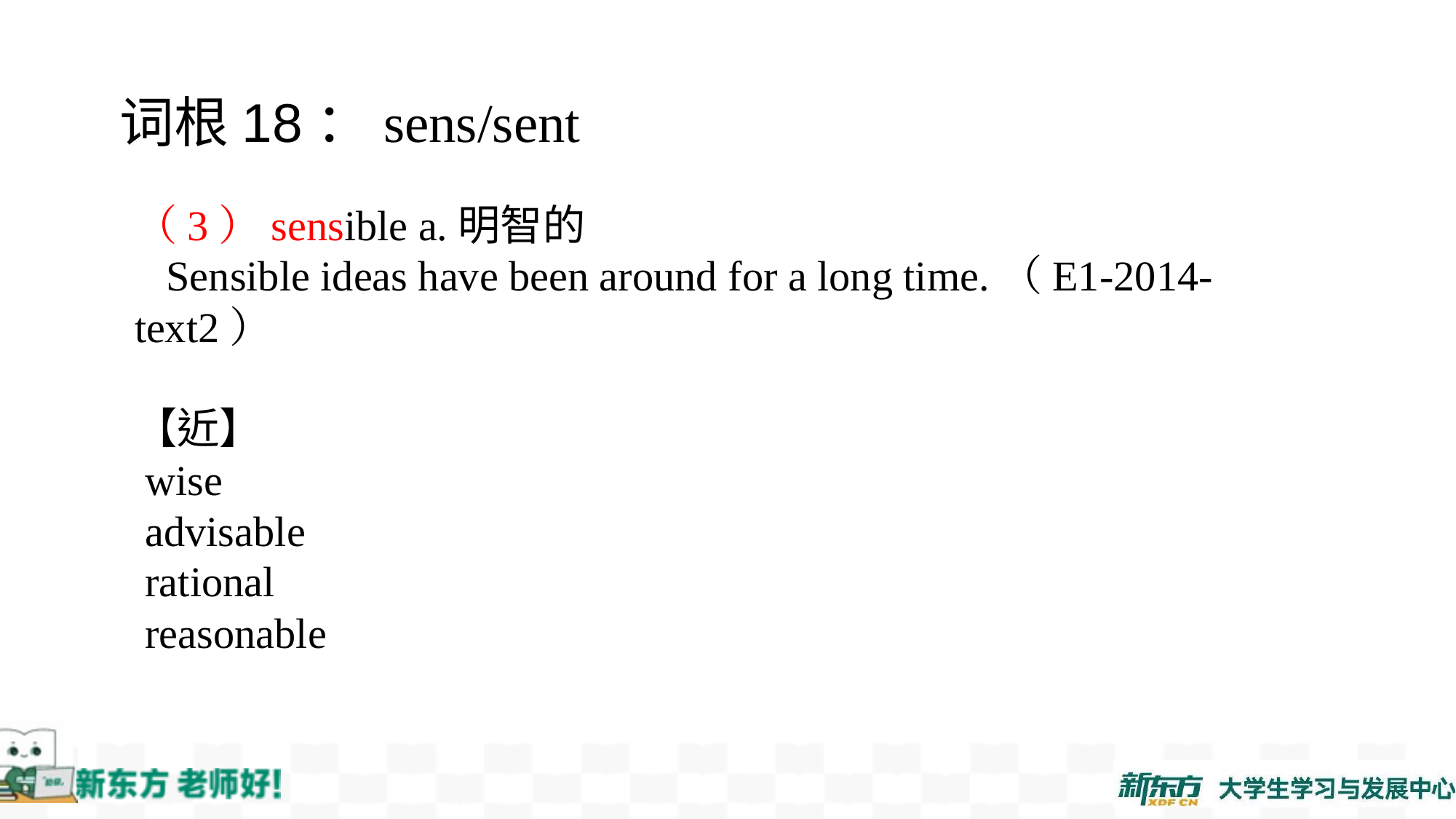

词根18：sens/sent
（3）sensible a.明智的
   Sensible ideas have been around for a long time.（E1-2014-text2）

【近】
 wise
 advisable
 rational
 reasonable